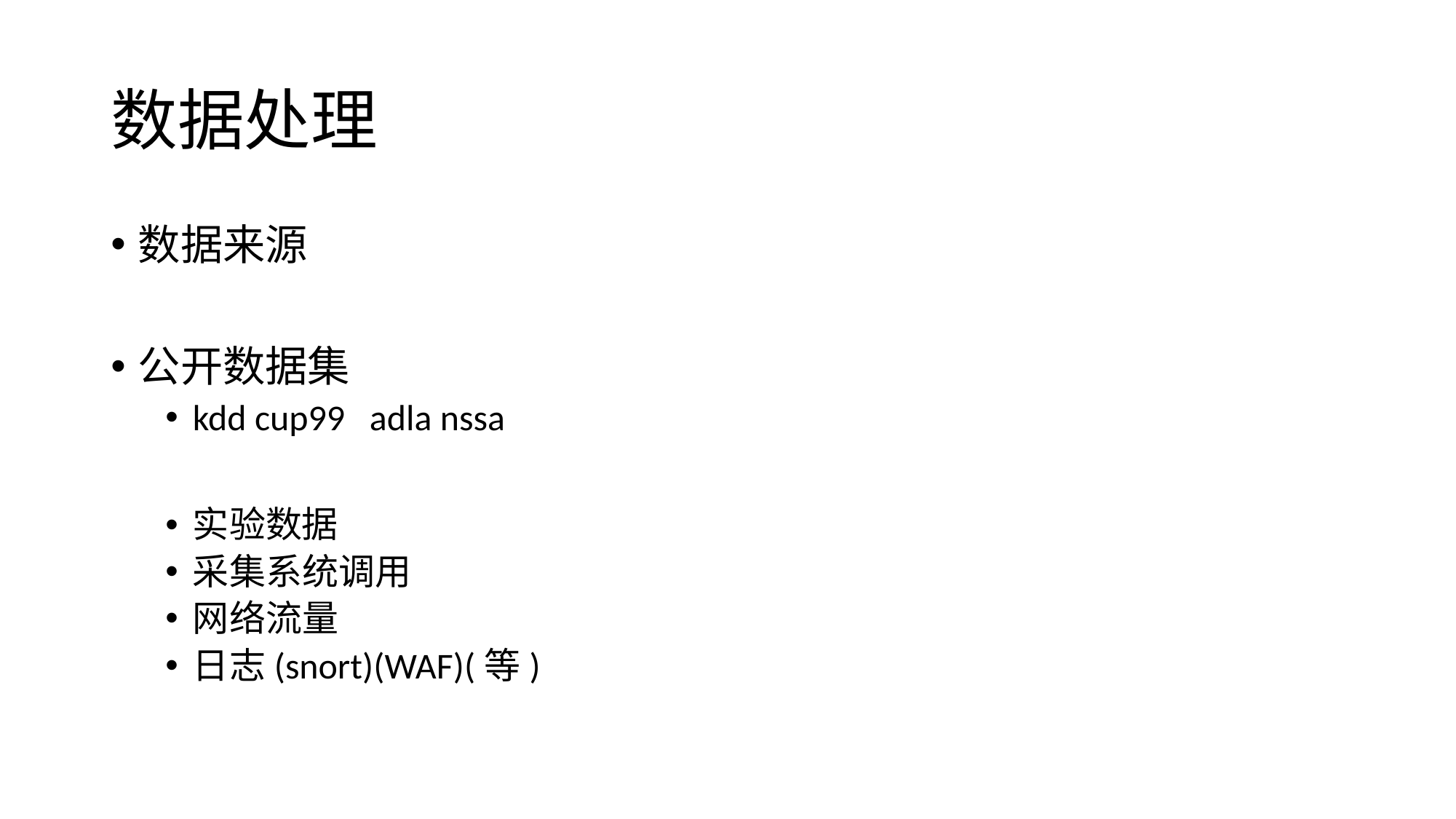

# 数据处理
数据来源

公开数据集
kdd cup99   adla nssa

实验数据
采集系统调用
网络流量
日志(snort)(WAF)(等)